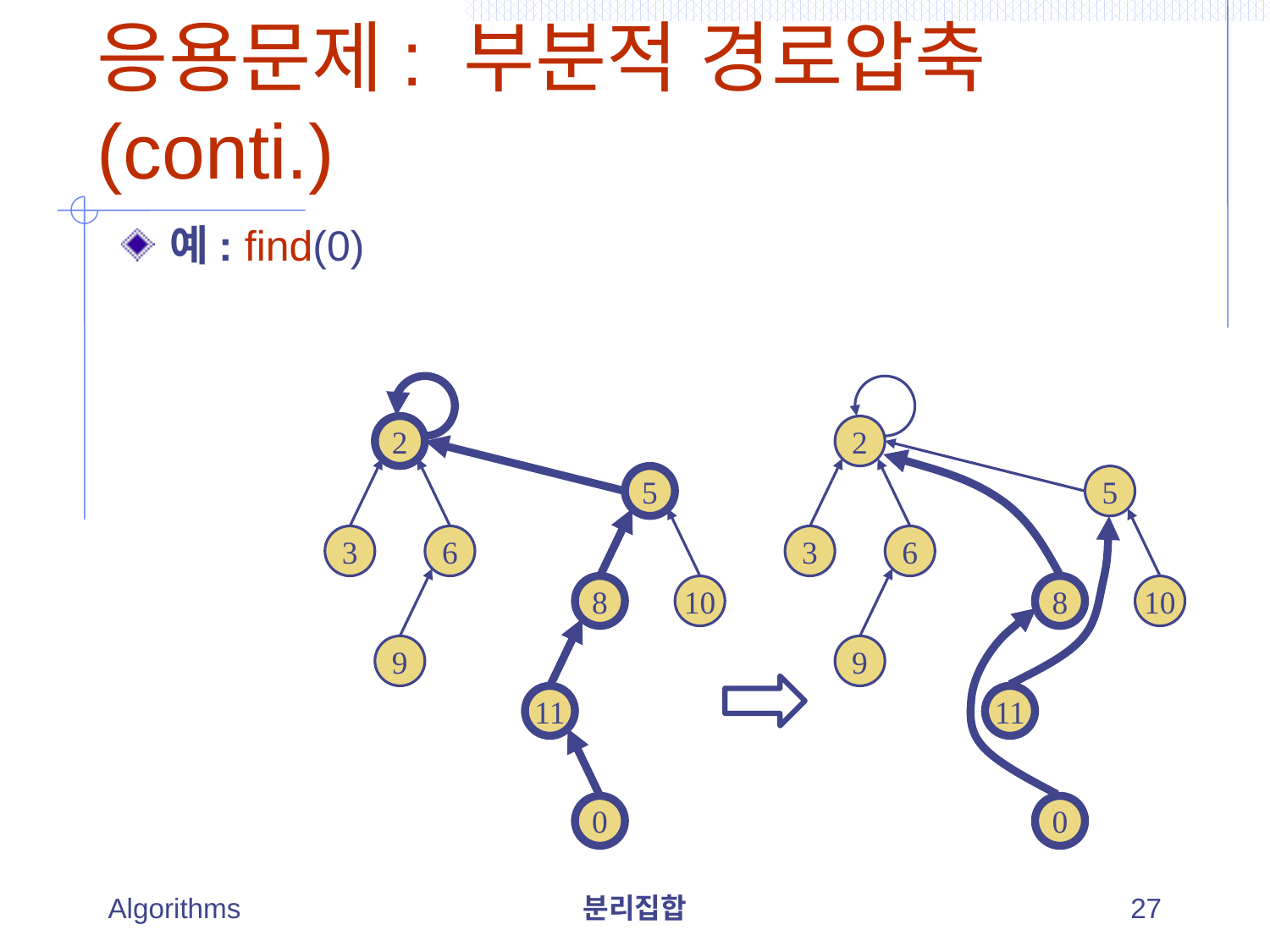

# 응용문제: 부분적 경로압축 (conti.)
예: find(0)

2
2

5
5

3
6
3
6
8
10
8
10

9
9

11
11
0
0
Algorithms
분리집합
27